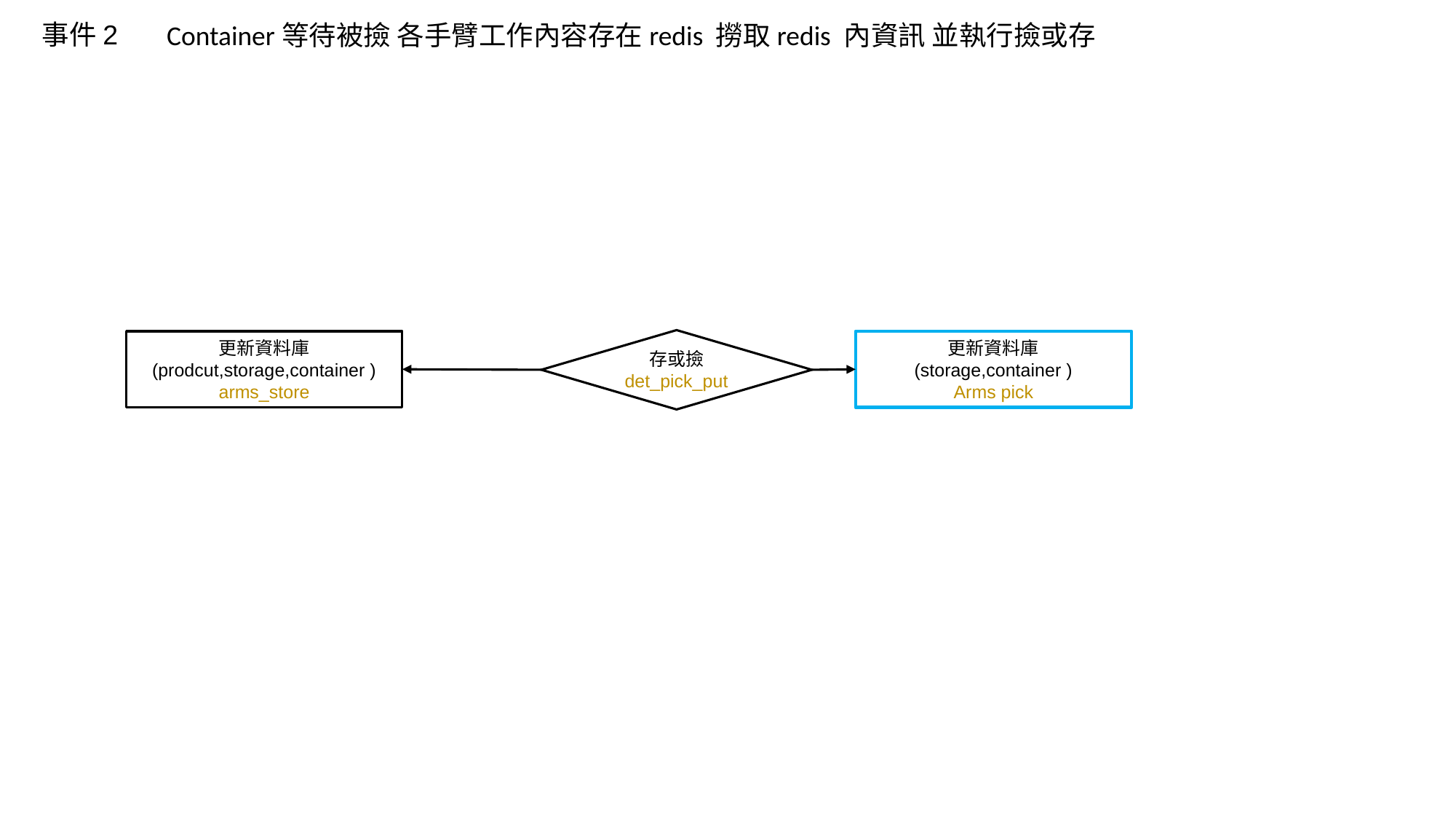

事件2
Container等待被撿 各手臂工作內容存在redis 撈取redis 內資訊 並執行撿或存
存或撿
det_pick_put
更新資料庫
(prodcut,storage,container )
﻿arms_store
更新資料庫
(storage,container )
﻿Arms pick